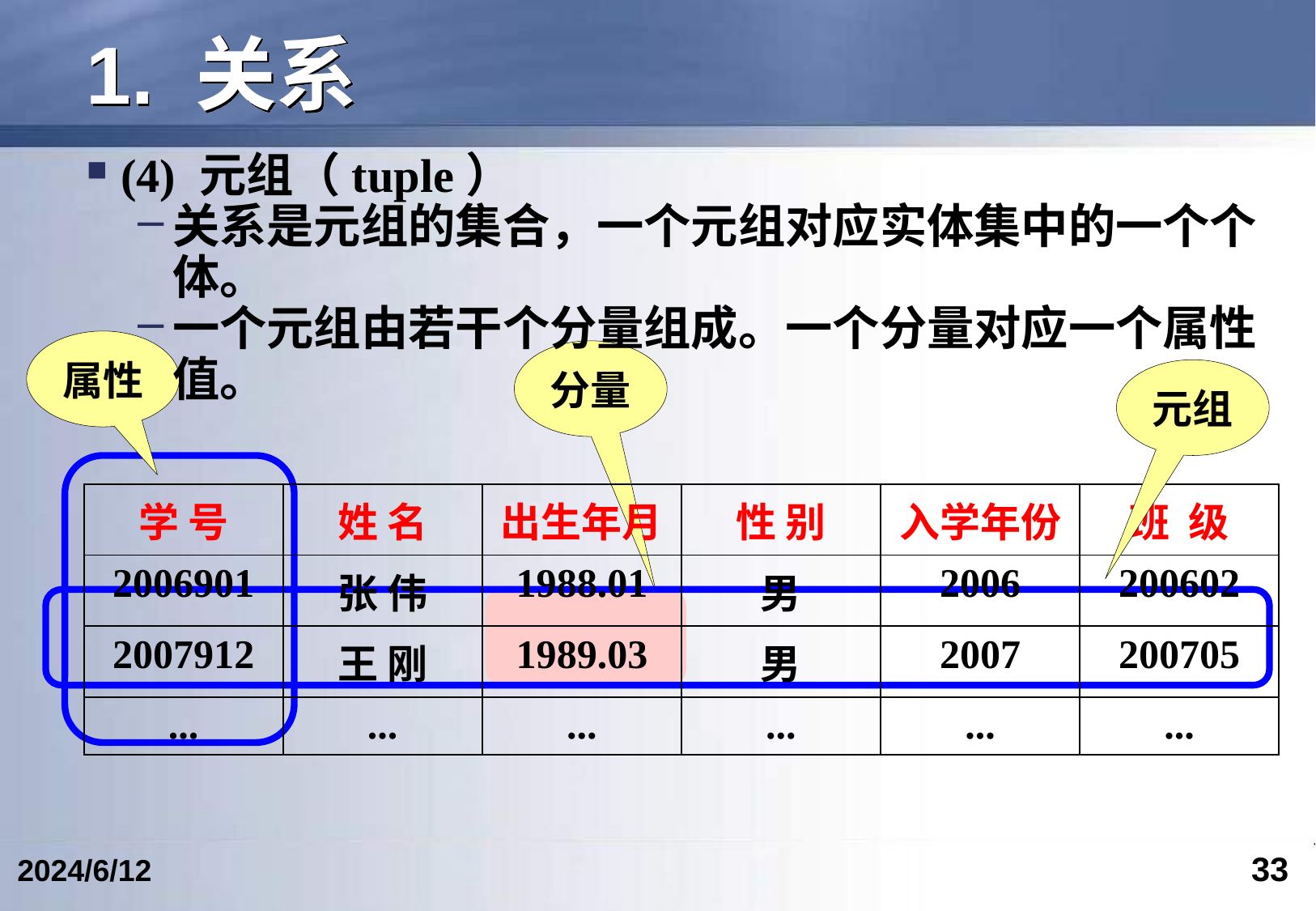

# 1. 关系
(4) 元组（tuple）
关系是元组的集合，一个元组对应实体集中的一个个体。
一个元组由若干个分量组成。一个分量对应一个属性值。

(5) 键（key）
键是一个或多个属性组成的能够唯一标识一个元组
属性
分量

元组

| 学 号 | 姓 名 | 出生年月 | 性 别 | 入学年份 | 班 级 |
| --- | --- | --- | --- | --- | --- |
| 2006901 | 张 伟 | 1988.01 | 男 | 2006 | 200602 |
| 2007912 | 王 刚 | 1989.03 | 男 | 2007 | 200705 |
| ... | ... | ... | ... | ... | ... |

33
2024/6/12